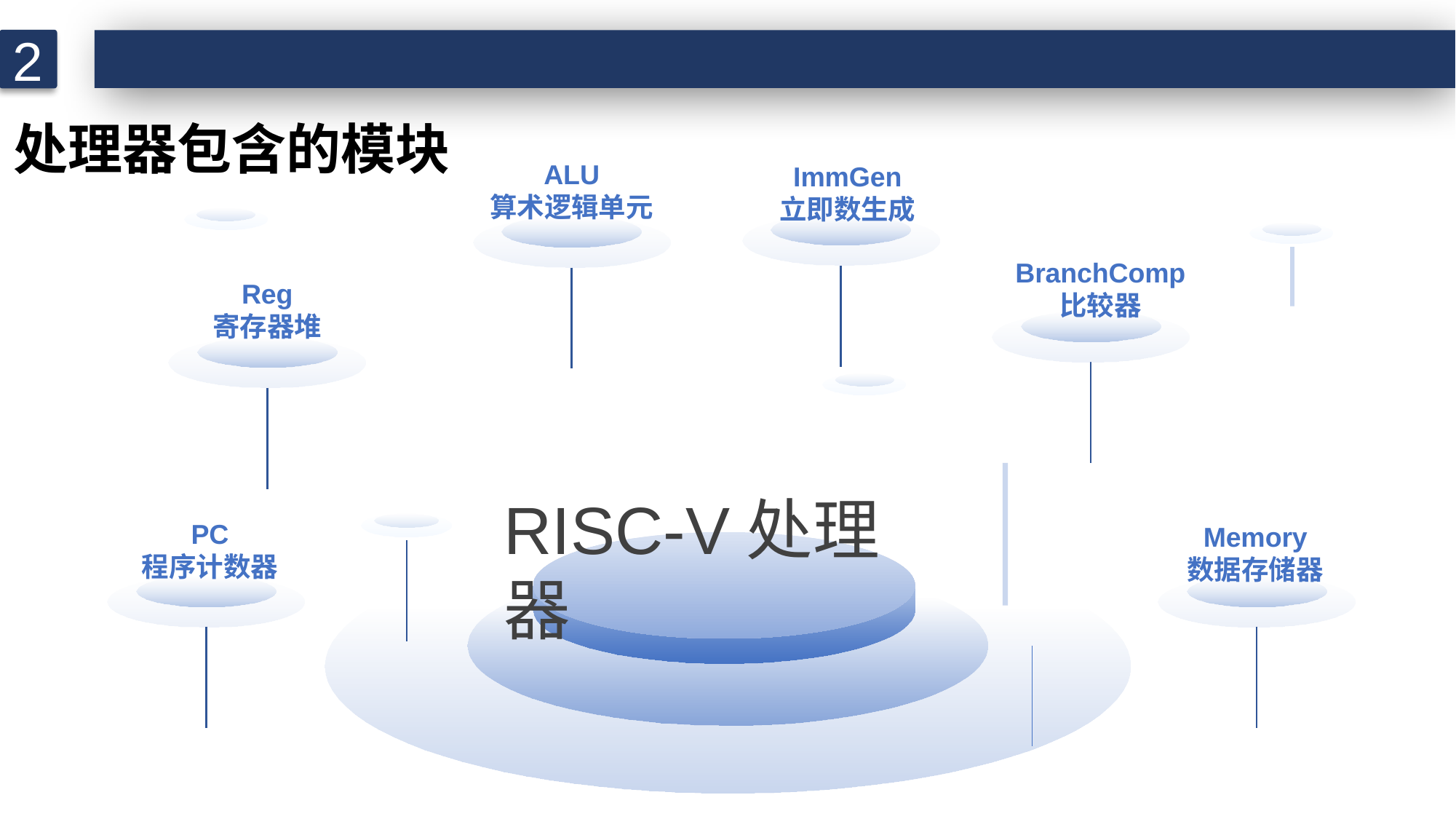

2

处理器包含的模块
ALU
算术逻辑单元
ImmGen
立即数生成

BranchComp
比较器
Reg
寄存器堆

RISC-V处理器
PC
程序计数器

Memory
数据存储器